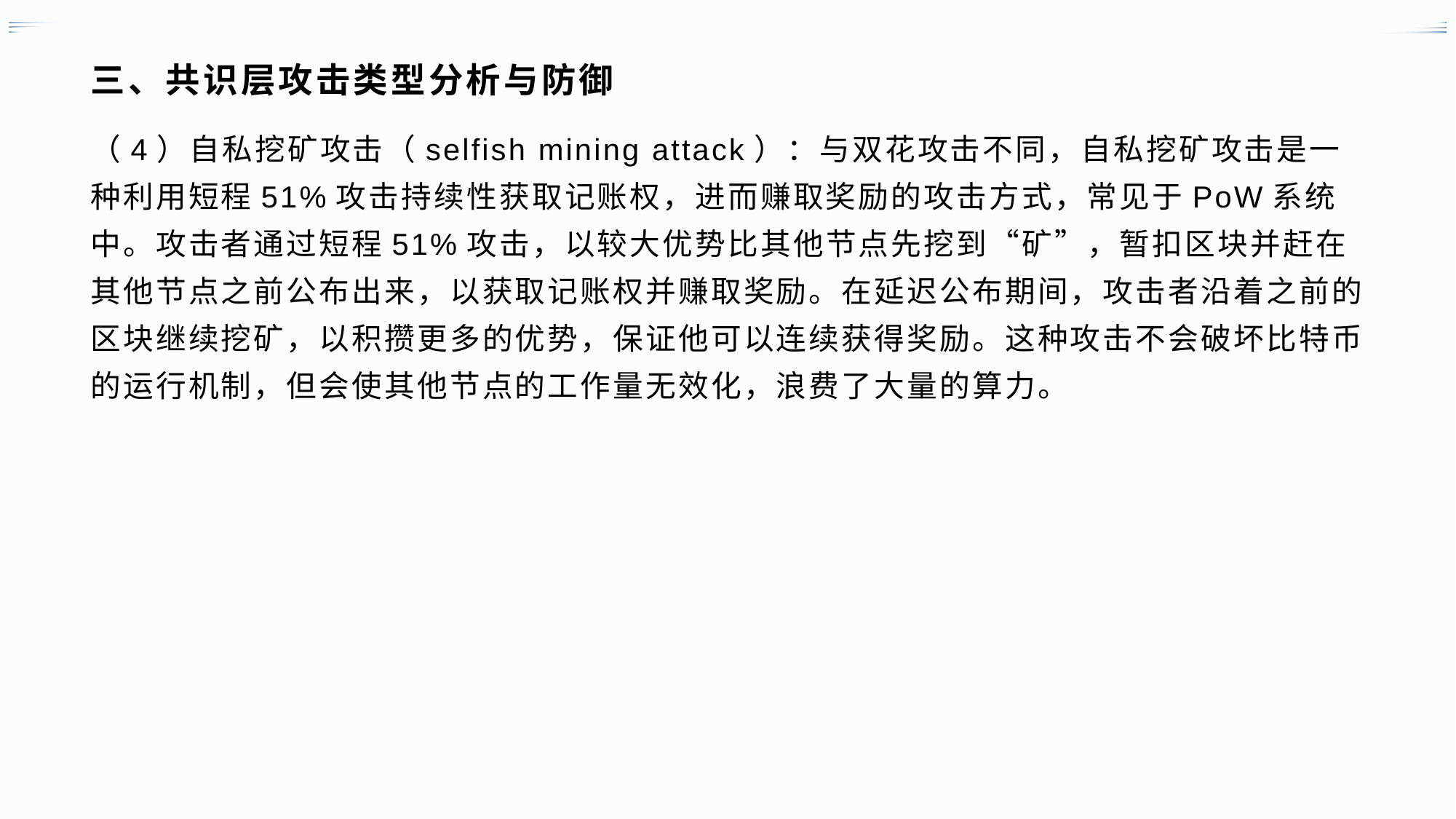

# 三、共识层攻击类型分析与防御
（4）自私挖矿攻击（selfish mining attack）：与双花攻击不同，自私挖矿攻击是一种利用短程51%攻击持续性获取记账权，进而赚取奖励的攻击方式，常见于PoW系统中。攻击者通过短程51%攻击，以较大优势比其他节点先挖到“矿”，暂扣区块并赶在其他节点之前公布出来，以获取记账权并赚取奖励。在延迟公布期间，攻击者沿着之前的区块继续挖矿，以积攒更多的优势，保证他可以连续获得奖励。这种攻击不会破坏比特币的运行机制，但会使其他节点的工作量无效化，浪费了大量的算力。